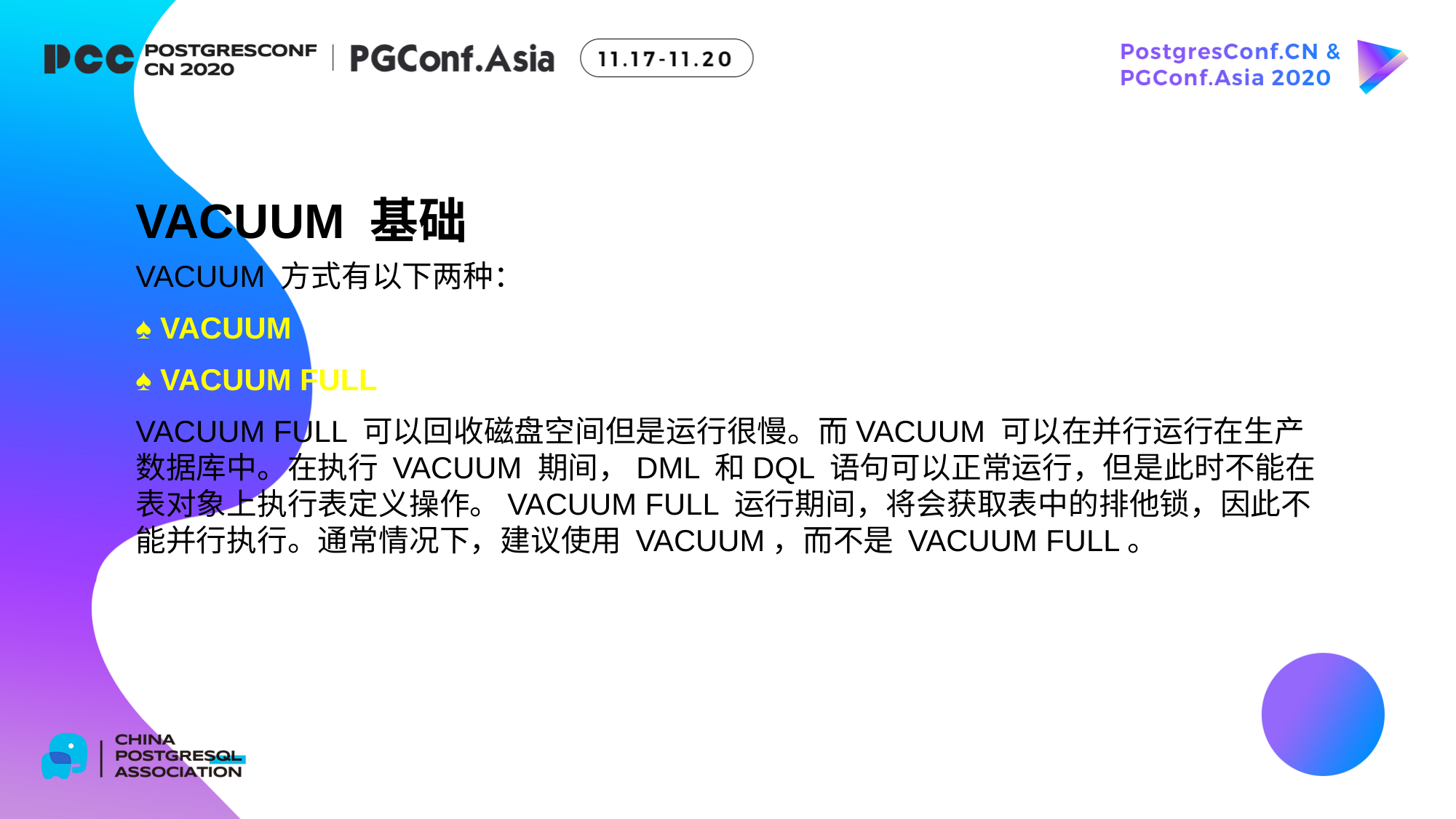

VACUUM 基础
VACUUM 方式有以下两种：
♠ VACUUM
♠ VACUUM FULL
VACUUM FULL 可以回收磁盘空间但是运行很慢。而VACUUM 可以在并行运行在生产数据库中。在执行 VACUUM 期间，DML 和DQL 语句可以正常运行，但是此时不能在表对象上执行表定义操作。VACUUM FULL 运行期间，将会获取表中的排他锁，因此不能并行执行。通常情况下，建议使用 VACUUM，而不是 VACUUM FULL。